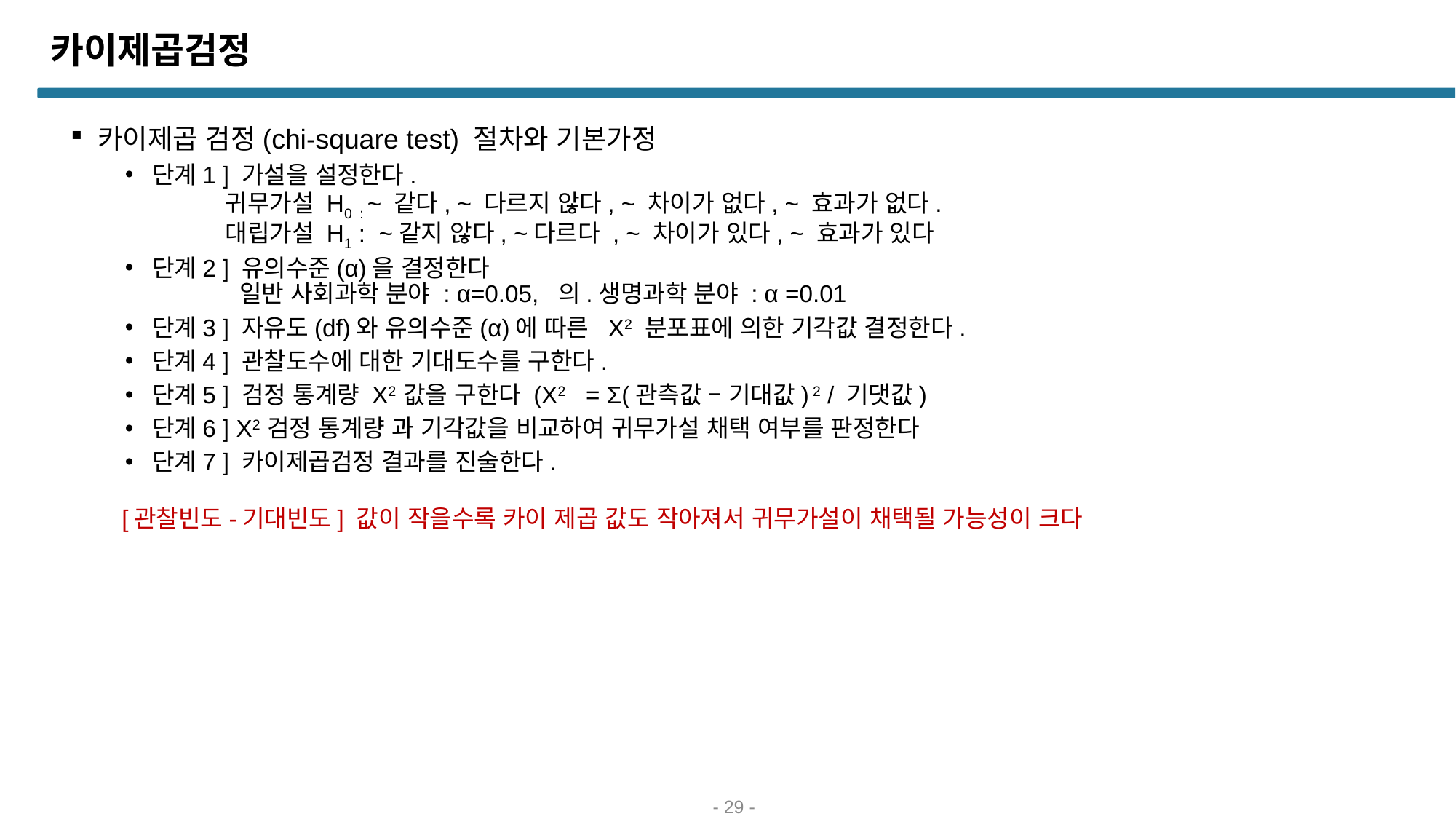

# 카이제곱검정
카이제곱 검정(chi-square test) 절차와 기본가정
단계1 ] 가설을 설정한다.
          귀무가설 H0  : ~ 같다, ~ 다르지 않다, ~ 차이가 없다, ~ 효과가 없다.
          대립가설 H1 :  ~같지 않다, ~다르다 , ~ 차이가 있다, ~ 효과가 있다
단계2 ] 유의수준(α)을 결정한다
             일반 사회과학 분야 : α=0.05,  의.생명과학 분야 : α =0.01
단계3 ] 자유도(df)와 유의수준(α)에 따른  X2 분포표에 의한 기각값 결정한다.
단계4 ] 관찰도수에 대한 기대도수를 구한다.
단계5 ] 검정 통계량 X2 값을 구한다 (X2   = Σ(관측값 – 기대값) 2 / 기댓값)
단계6 ] X2 검정 통계량 과 기각값을 비교하여 귀무가설 채택 여부를 판정한다
단계7 ] 카이제곱검정 결과를 진술한다.
[관찰빈도-기대빈도] 값이 작을수록 카이 제곱 값도 작아져서 귀무가설이 채택될 가능성이 크다
- 29 -